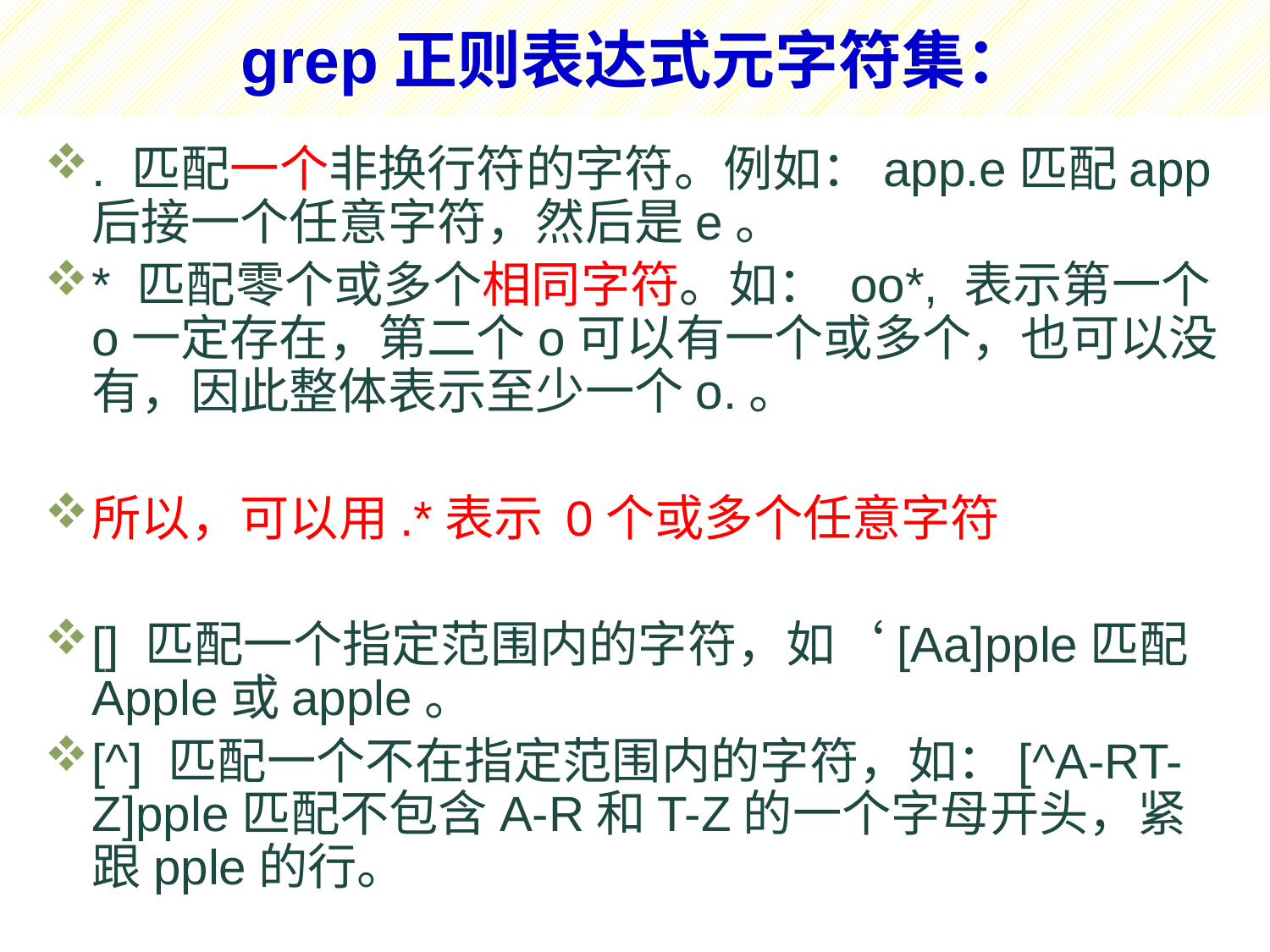

# grep正则表达式元字符集：
. 匹配一个非换行符的字符。例如：app.e匹配app后接一个任意字符，然后是e。
* 匹配零个或多个相同字符。如： oo*, 表示第一个o一定存在，第二个o可以有一个或多个，也可以没有，因此整体表示至少一个o.。

所以，可以用.*表示 0个或多个任意字符

[] 匹配一个指定范围内的字符，如‘[Aa]pple匹配Apple或apple。
[^] 匹配一个不在指定范围内的字符，如：[^A-RT-Z]pple匹配不包含A-R和T-Z的一个字母开头，紧跟pple的行。